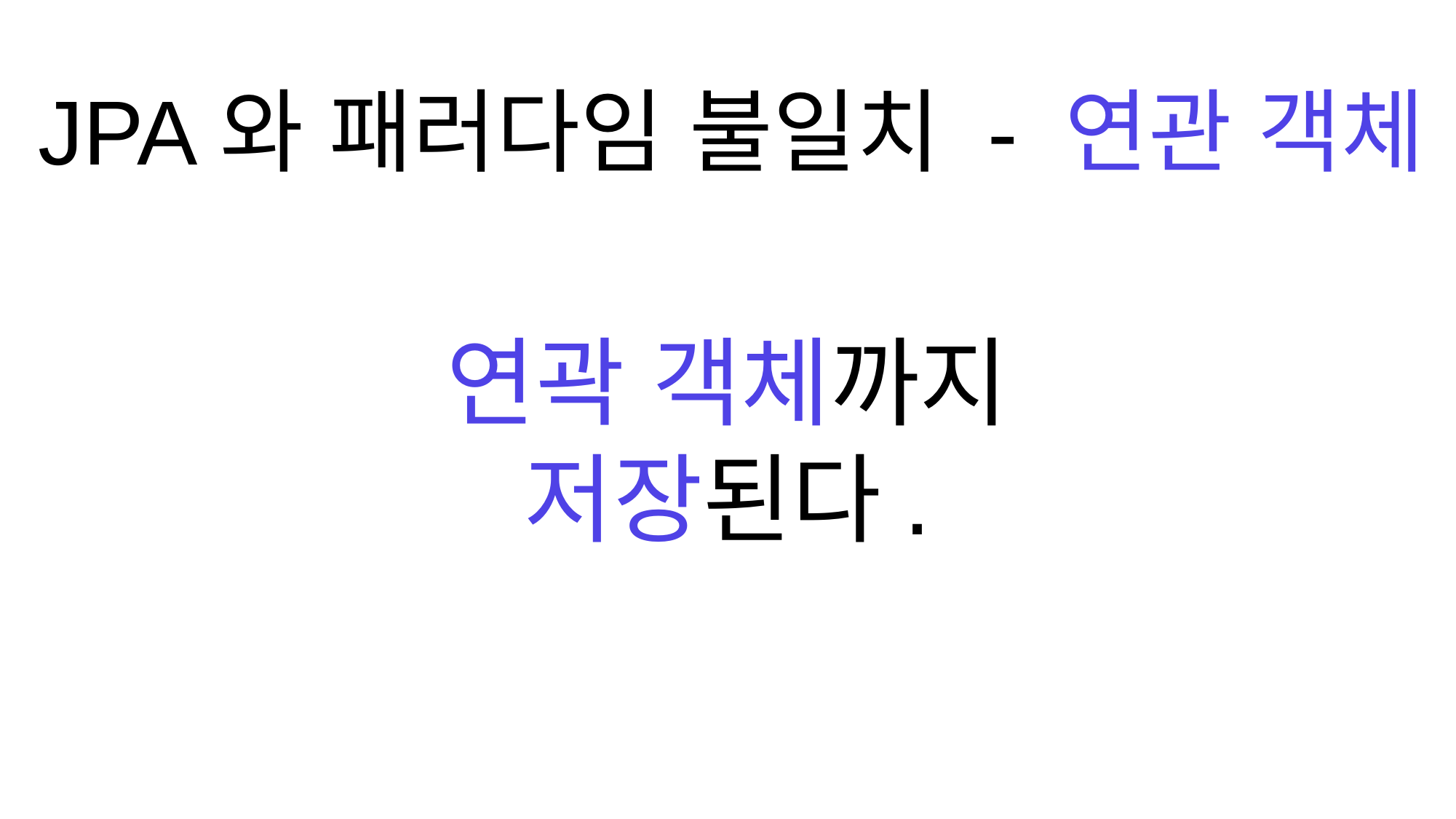

JPA와 패러다임 불일치 - 연관 객체
연곽 객체까지
저장된다.